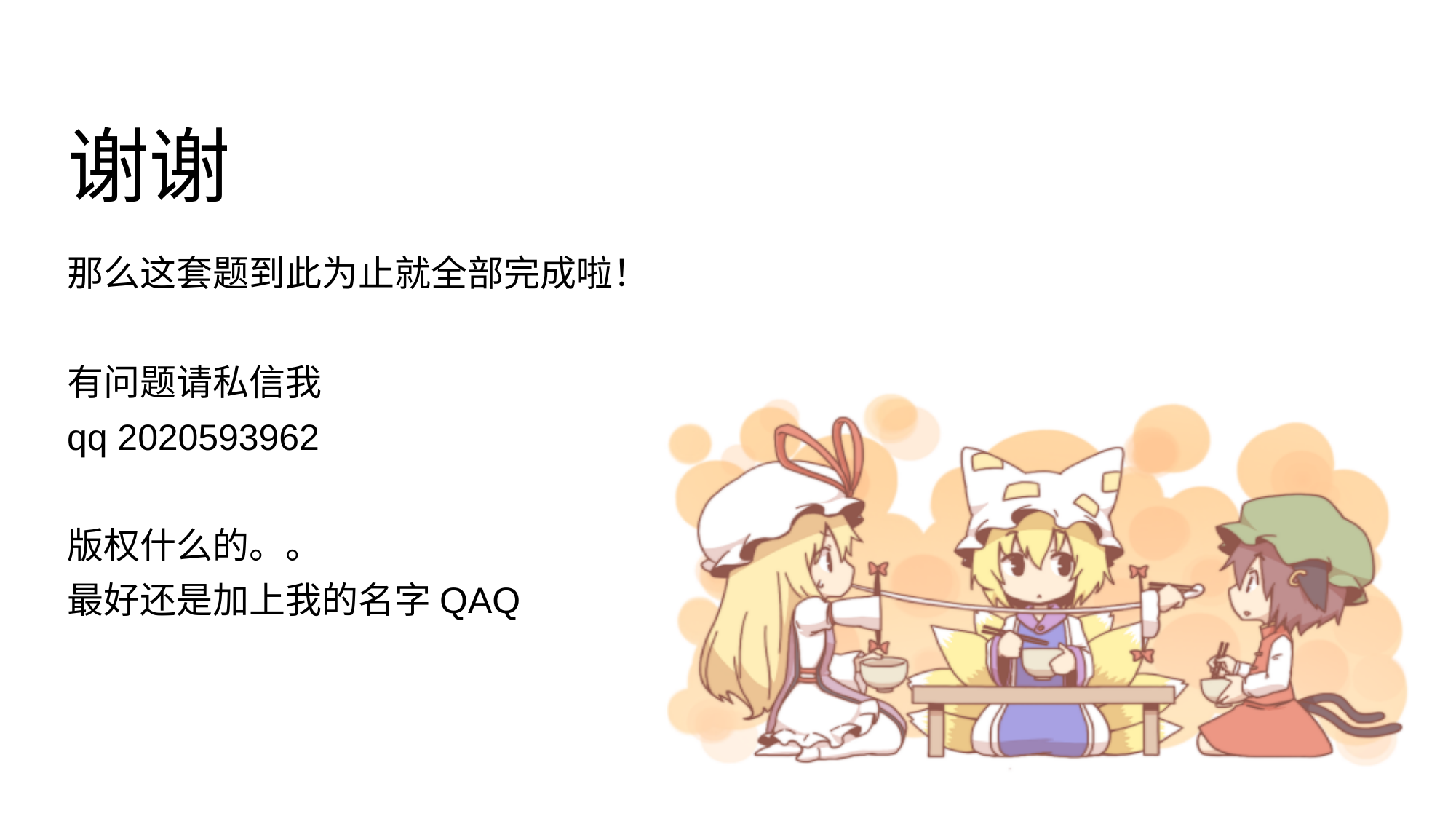

# 谢谢
那么这套题到此为止就全部完成啦！

有问题请私信我
qq 2020593962

版权什么的。。
最好还是加上我的名字QAQ